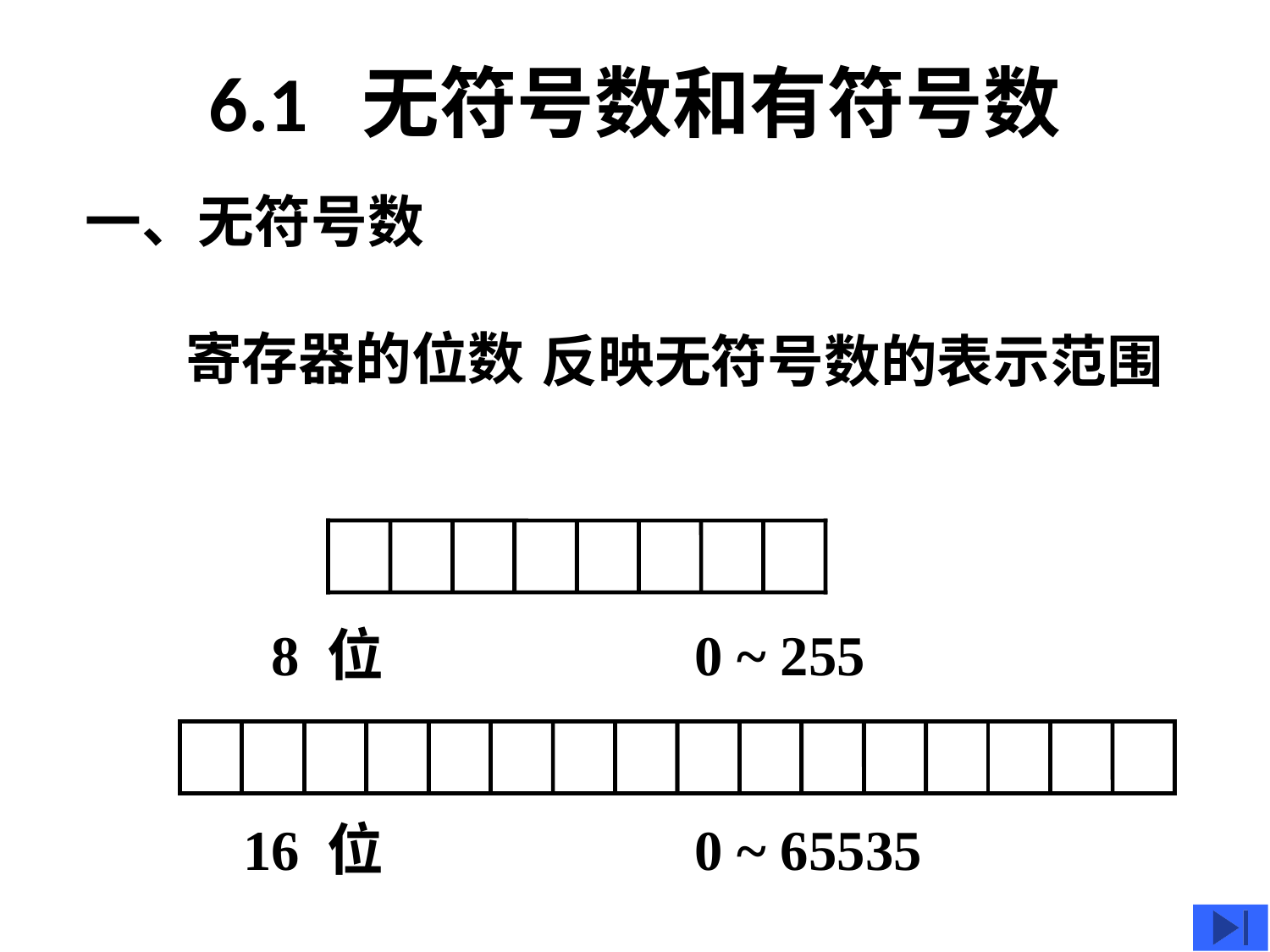

# 6.1  无符号数和有符号数
一、无符号数
寄存器的位数
反映无符号数的表示范围

  8 位                       0 ~ 255

16 位                       0 ~ 65535